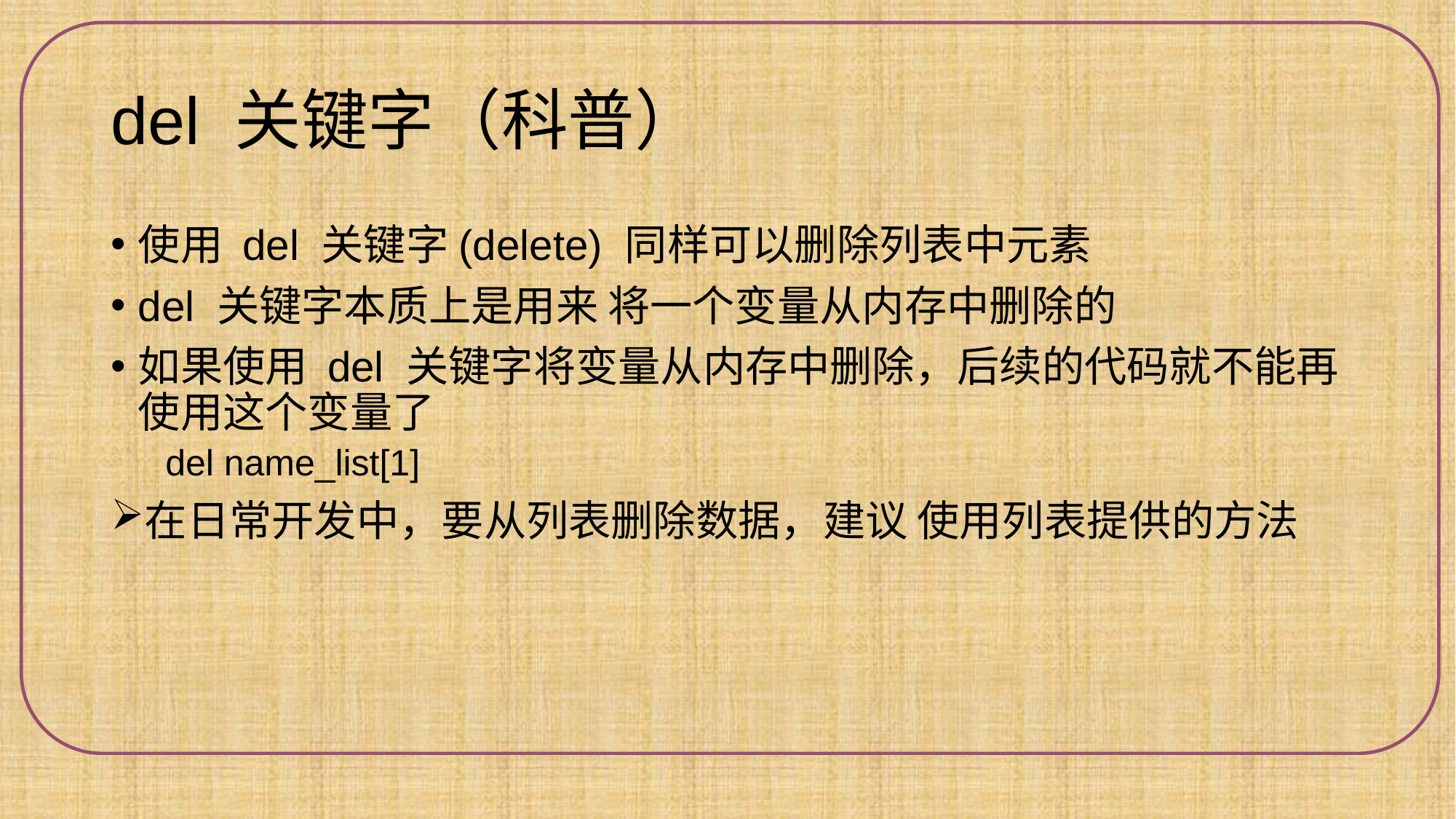

# del 关键字（科普）
使用 del 关键字(delete) 同样可以删除列表中元素
del 关键字本质上是用来 将一个变量从内存中删除的
如果使用 del 关键字将变量从内存中删除，后续的代码就不能再使用这个变量了
del name_list[1]
在日常开发中，要从列表删除数据，建议 使用列表提供的方法